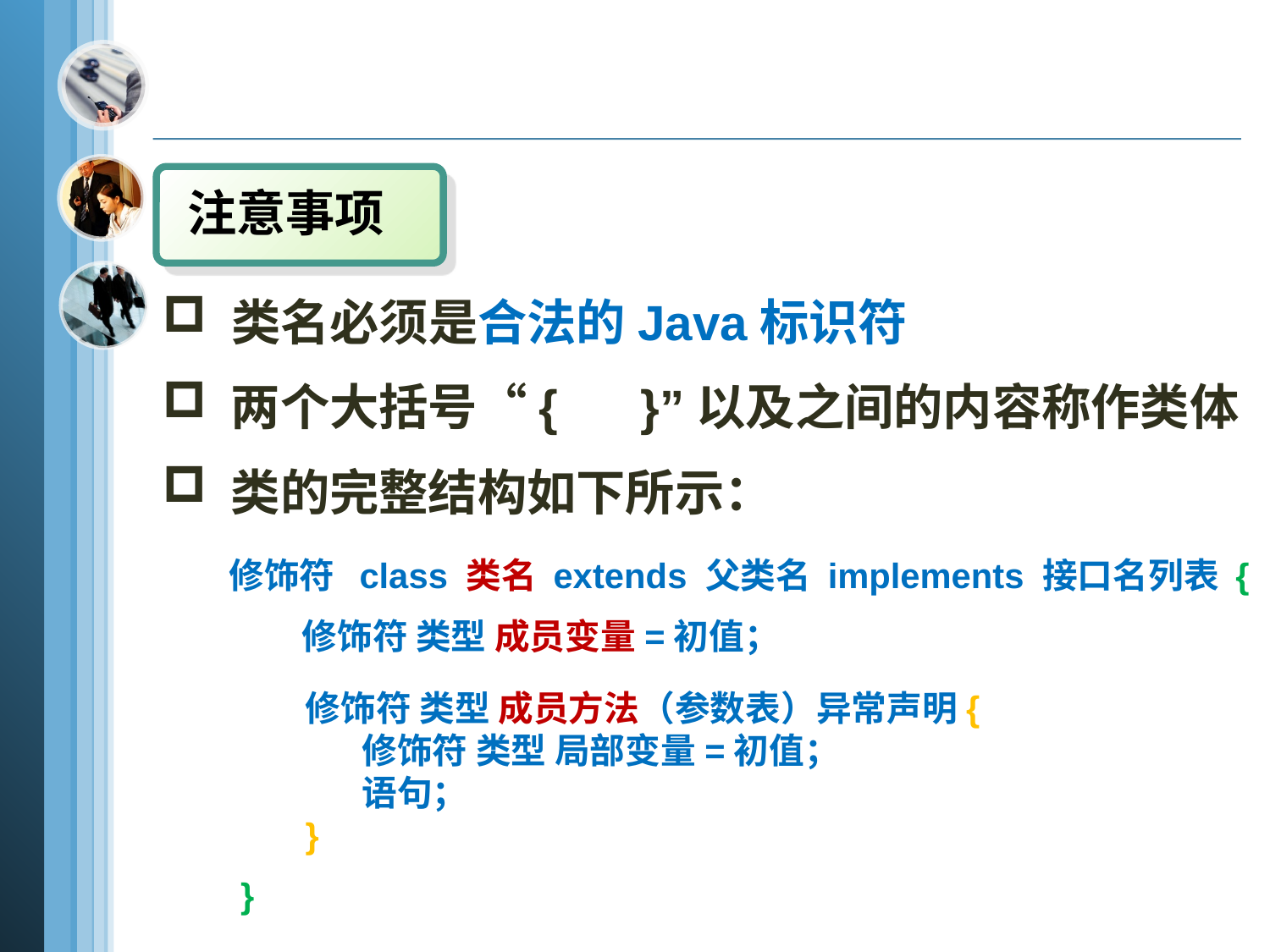

注意事项
 类名必须是合法的Java标识符
 两个大括号“{      }”以及之间的内容称作类体
 类的完整结构如下所示：
修饰符  class 类名 extends 父类名 implements 接口名列表 {
修饰符 类型 成员变量=初值；
修饰符 类型 成员方法（参数表）异常声明{
      修饰符 类型 局部变量=初值；
      语句；
}
}